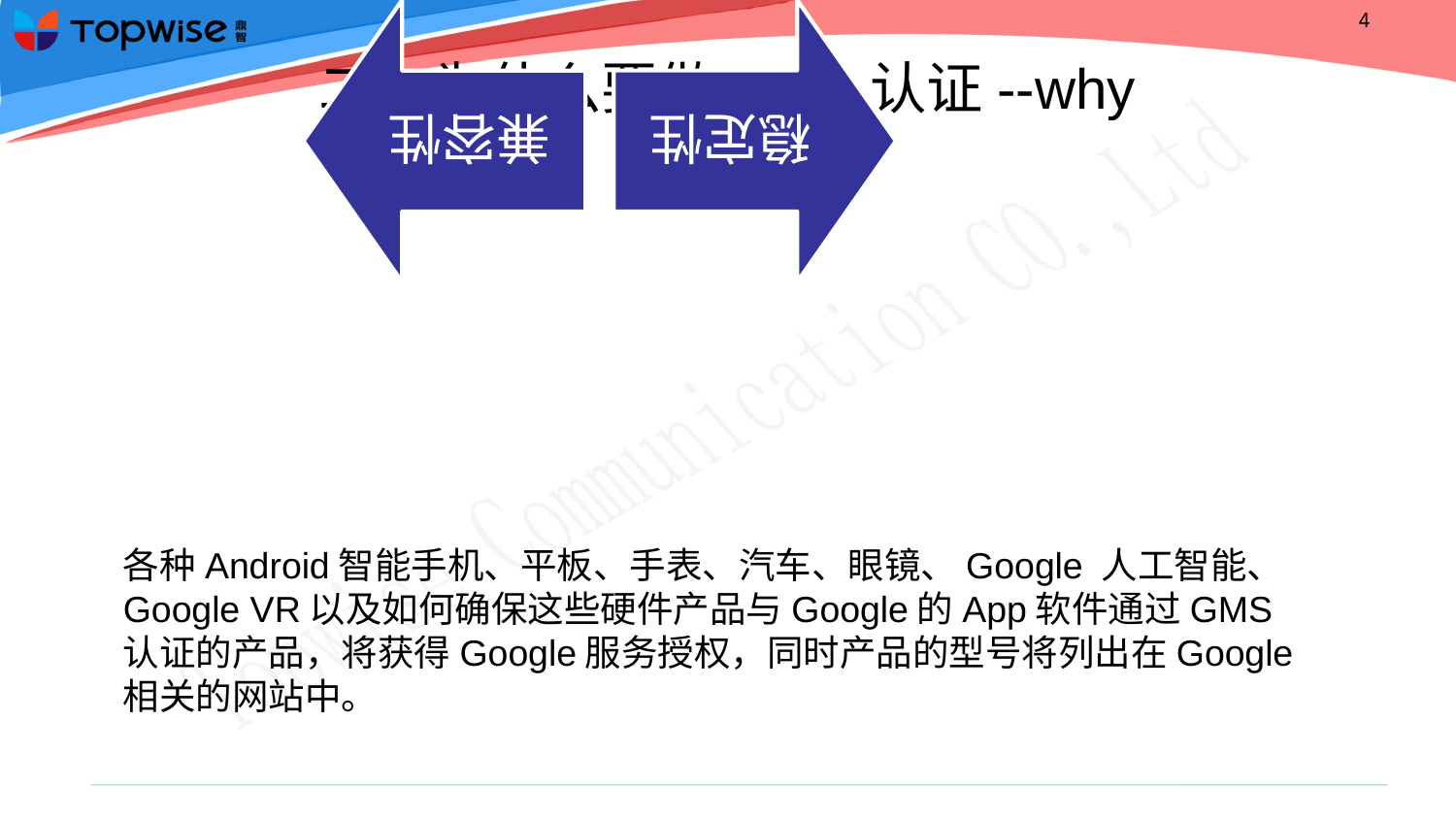

# 二：为什么要做GMS认证--why
兼容性
稳定性
各种Android智能手机、平板、手表、汽车、眼镜、Google 人工智能、Google VR以及如何确保这些硬件产品与Google的App软件通过GMS认证的产品，将获得Google服务授权，同时产品的型号将列出在Google相关的网站中。